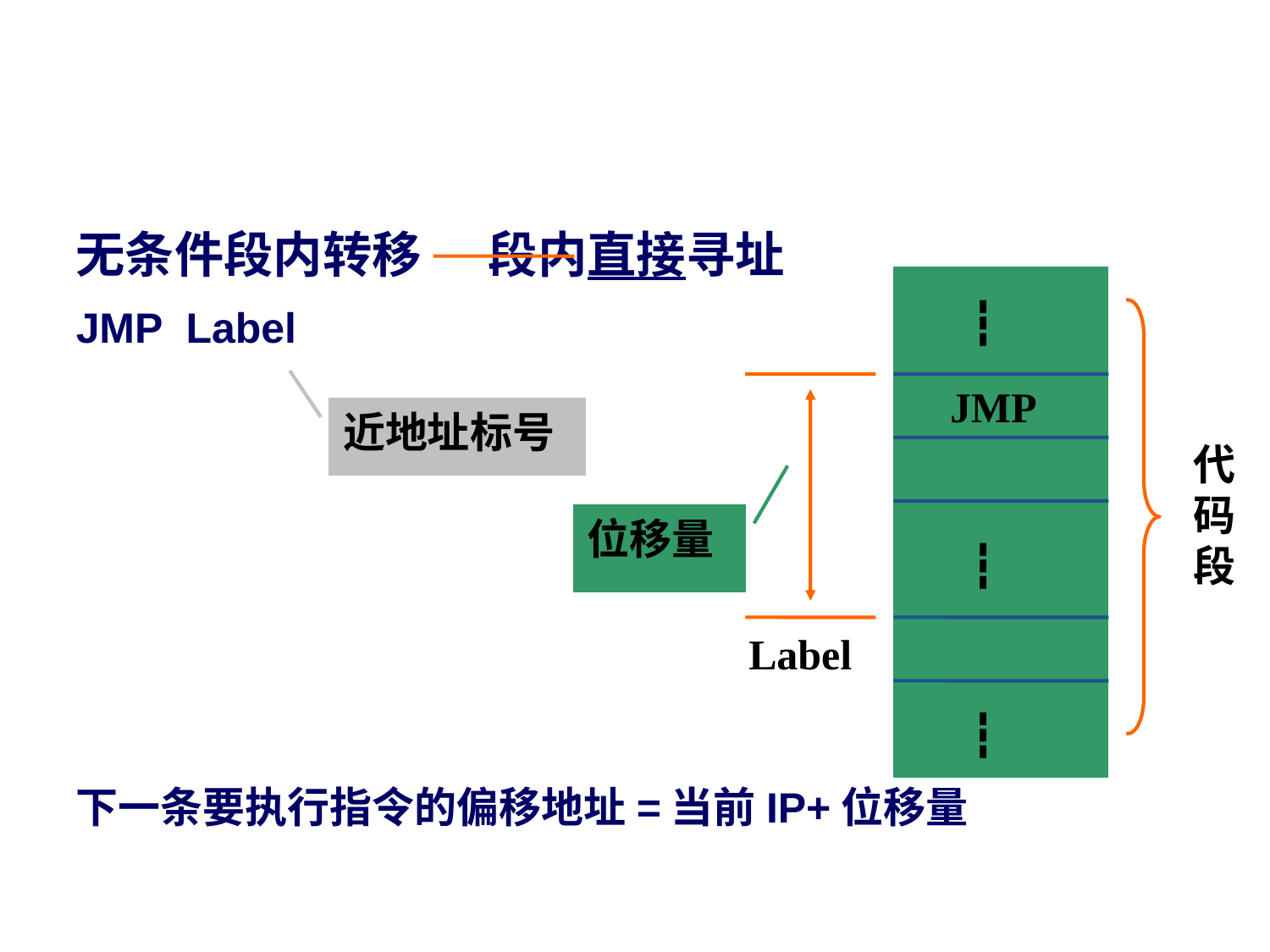

#
无条件段内转移      段内直接寻址
JMP  Label

下一条要执行指令的偏移地址=当前IP+位移量

┇

JMP

近地址标号
代码段

位移量
┇

Label

┇